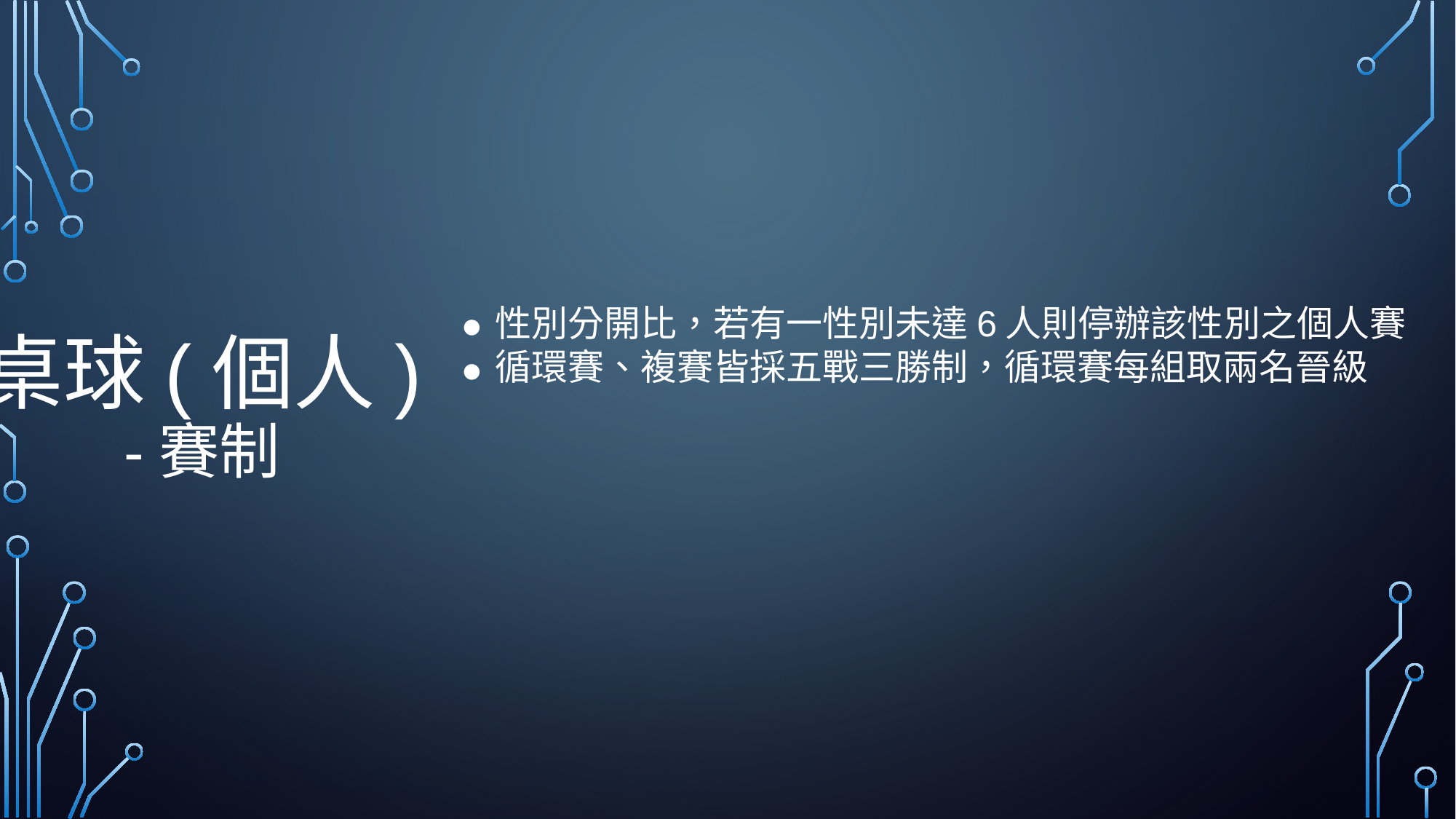

桌球(個人)
-賽制
性別分開比，若有一性別未達6人則停辦該性別之個人賽
循環賽、複賽皆採五戰三勝制，循環賽每組取兩名晉級